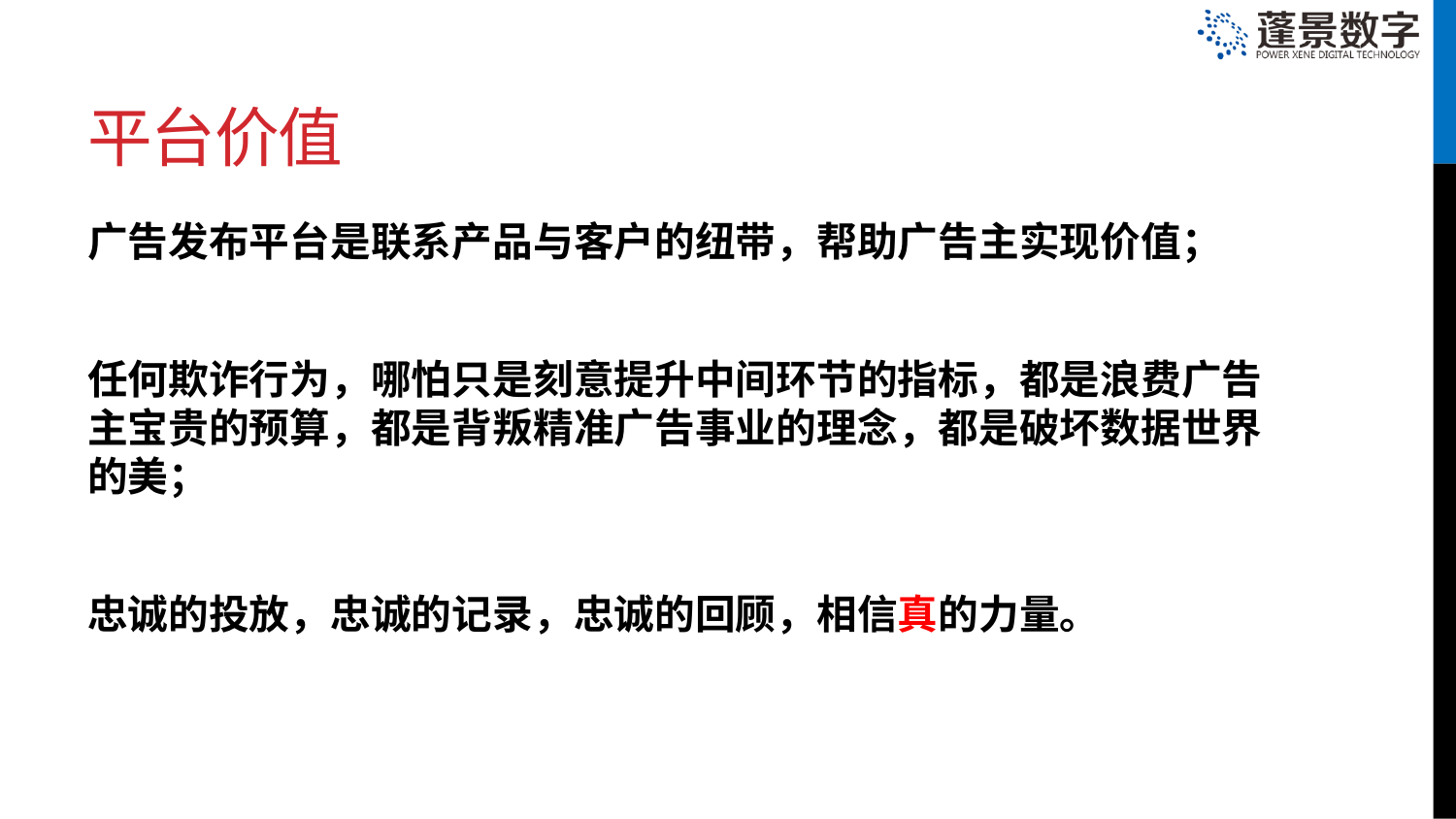

# 平台价值
广告发布平台是联系产品与客户的纽带，帮助广告主实现价值；

任何欺诈行为，哪怕只是刻意提升中间环节的指标，都是浪费广告主宝贵的预算，都是背叛精准广告事业的理念，都是破坏数据世界的美；

忠诚的投放，忠诚的记录，忠诚的回顾，相信真的力量。